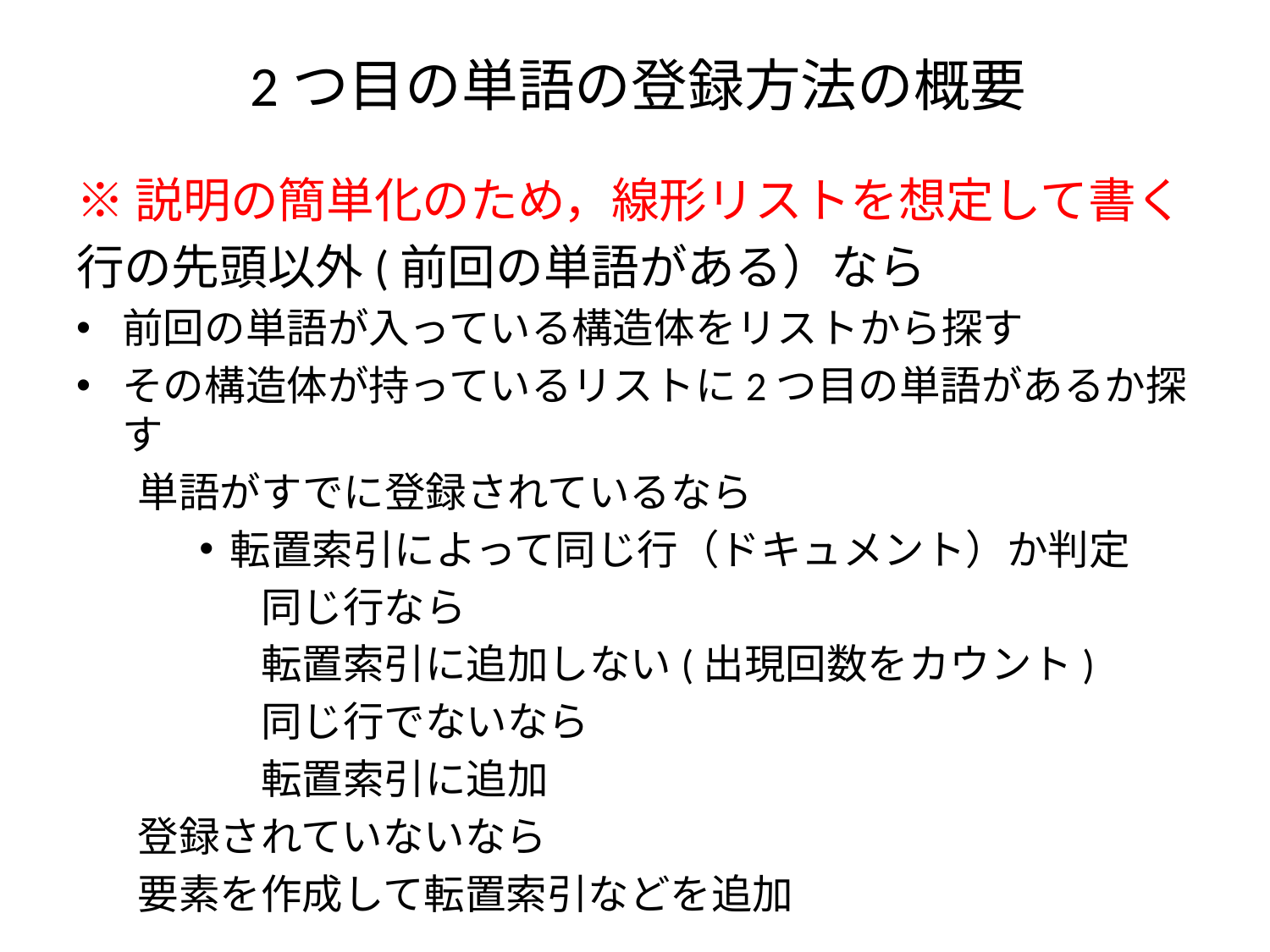

# 2つ目の単語の登録方法の概要
※説明の簡単化のため，線形リストを想定して書く
行の先頭以外(前回の単語がある）なら
前回の単語が入っている構造体をリストから探す
その構造体が持っているリストに2つ目の単語があるか探す
単語がすでに登録されているなら
転置索引によって同じ行（ドキュメント）か判定
同じ行なら
	転置索引に追加しない(出現回数をカウント)
同じ行でないなら
	転置索引に追加
登録されていないなら
	要素を作成して転置索引などを追加